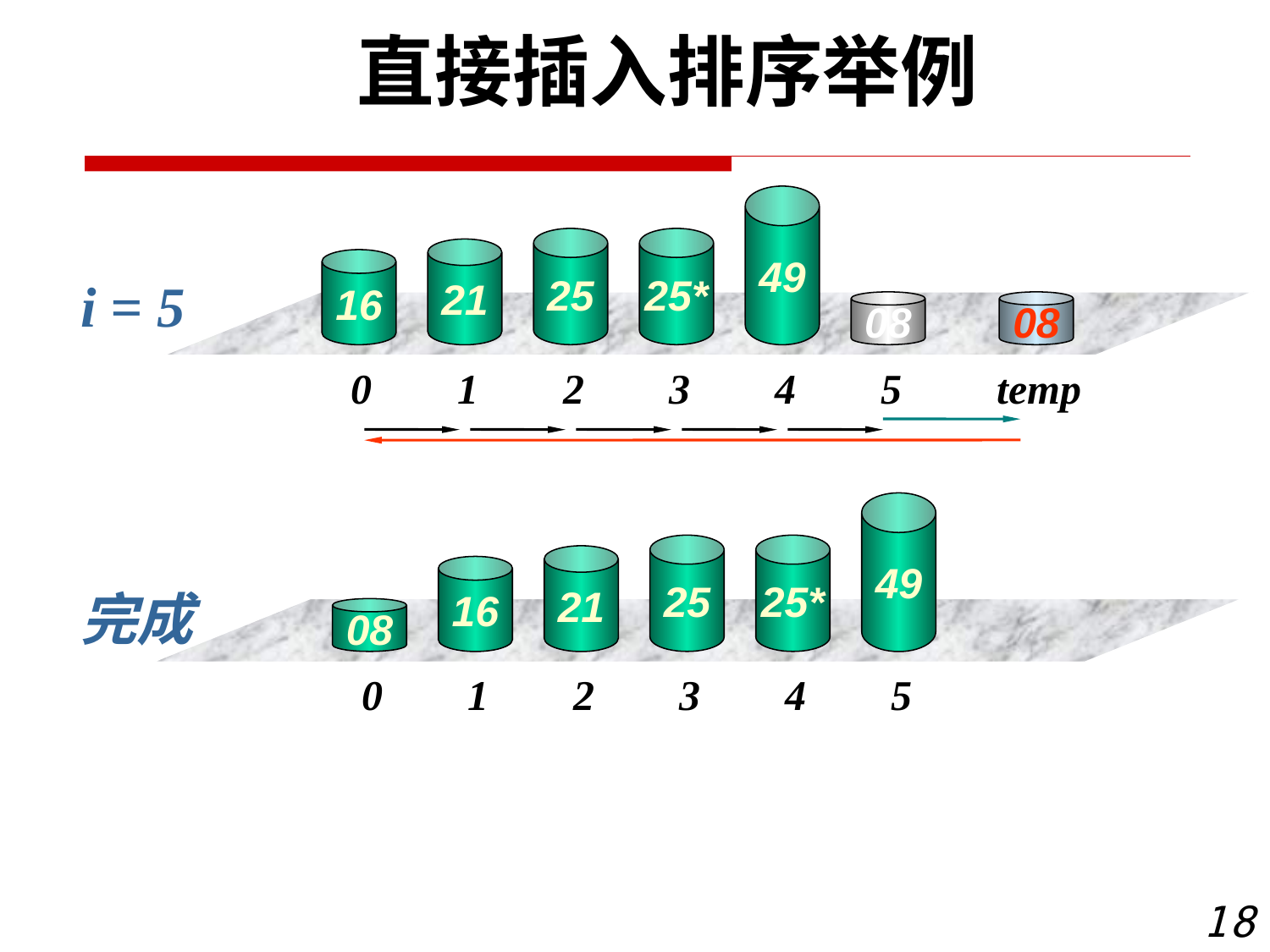

直接插入排序举例
49

25
25*
21
16
i = 5

08
08
0        1        2        3        4        5         temp

49
25
25*
21
16
完成

08
0        1        2        3        4        5
18